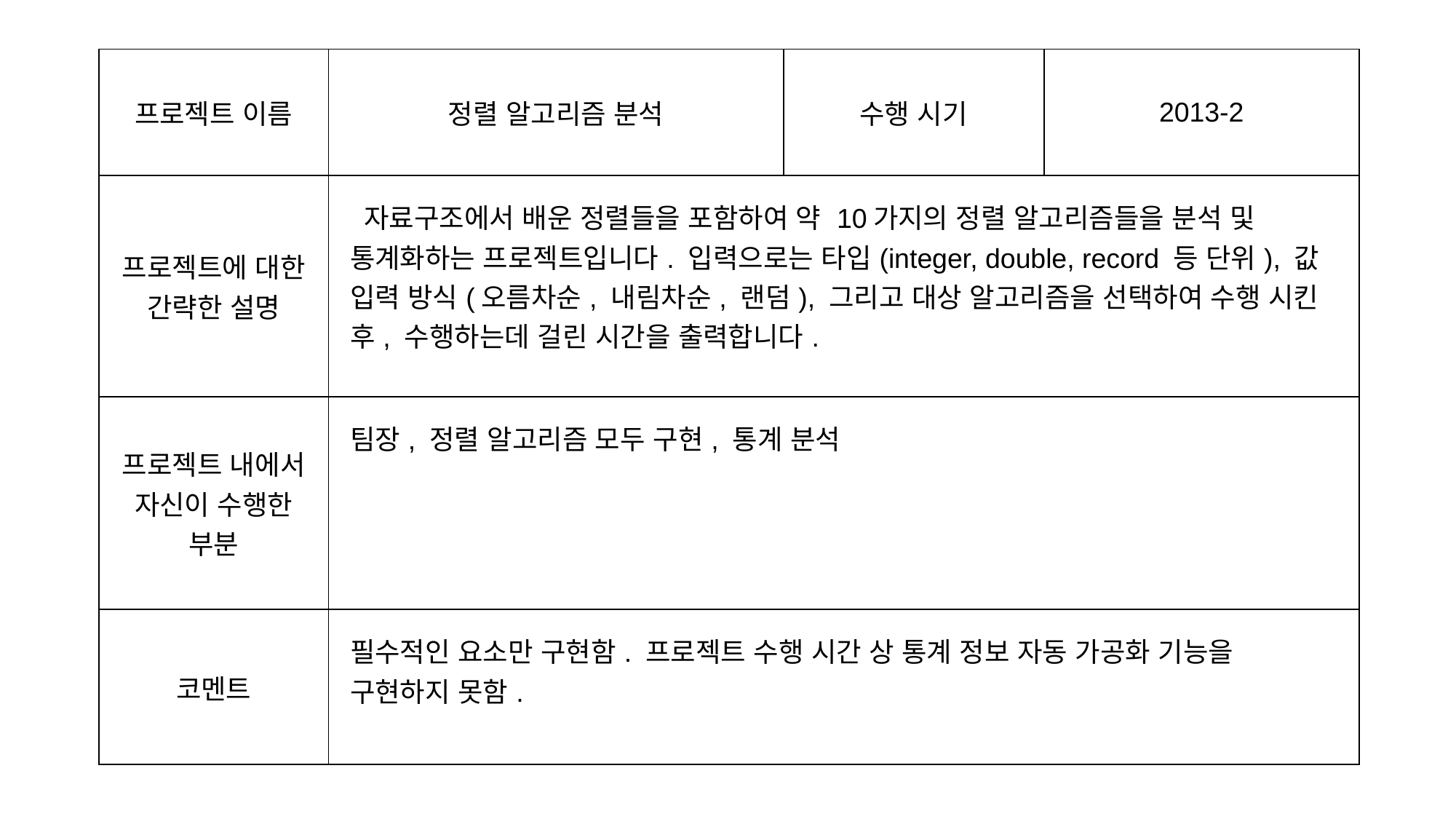

| 프로젝트 이름 | 정렬 알고리즘 분석 | 수행 시기 | 2013-2 |
| --- | --- | --- | --- |
| 프로젝트에 대한 간략한 설명 | 자료구조에서 배운 정렬들을 포함하여 약 10가지의 정렬 알고리즘들을 분석 및 통계화하는 프로젝트입니다. 입력으로는 타입(integer, double, record 등 단위), 값 입력 방식(오름차순, 내림차순, 랜덤), 그리고 대상 알고리즘을 선택하여 수행 시킨 후, 수행하는데 걸린 시간을 출력합니다. |  |  |
| 프로젝트 내에서 자신이 수행한 부분 | 팀장, 정렬 알고리즘 모두 구현, 통계 분석 |  |  |
| 코멘트 | 필수적인 요소만 구현함. 프로젝트 수행 시간 상 통계 정보 자동 가공화 기능을 구현하지 못함. |  |  |